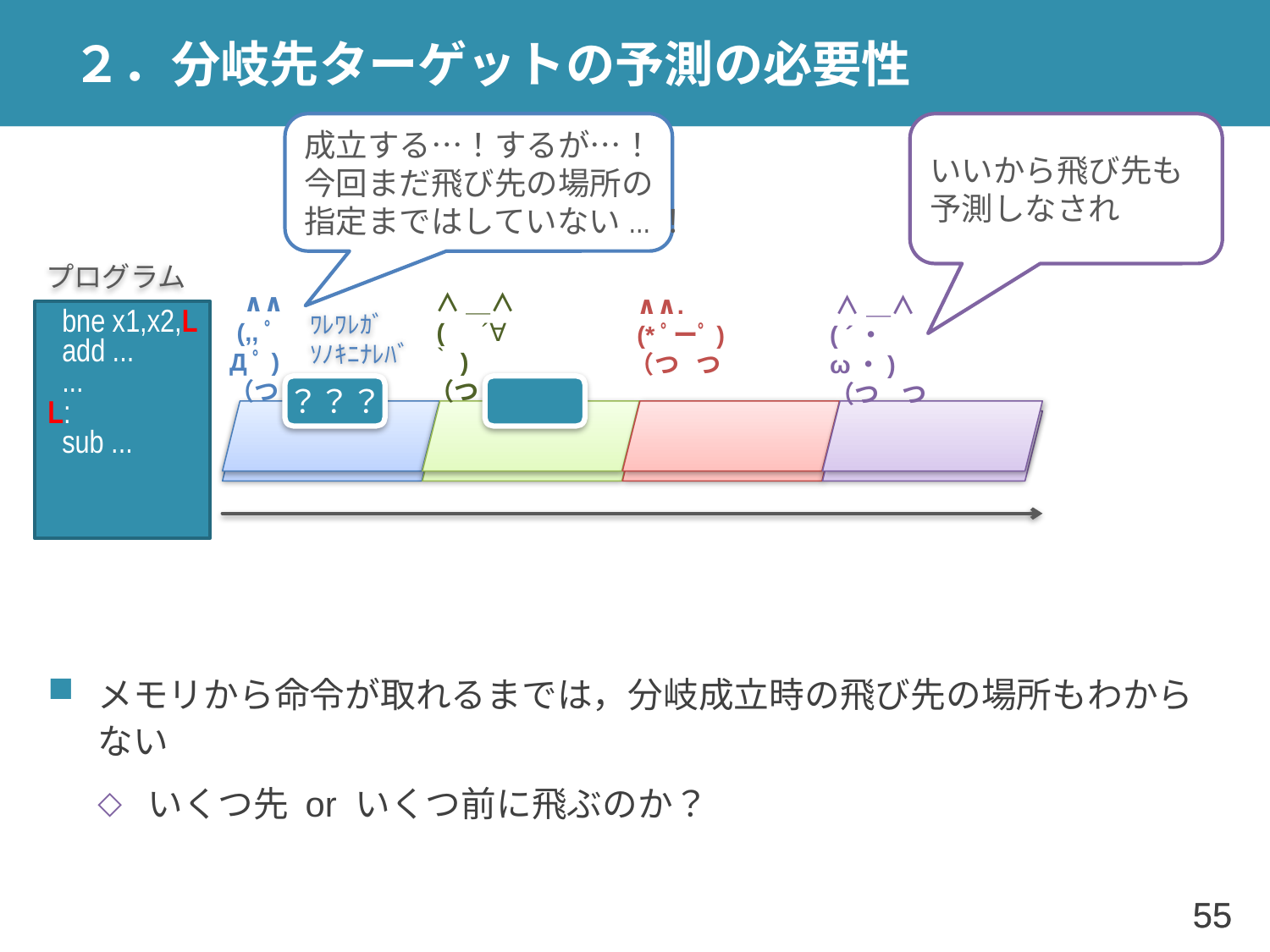

# ２．分岐先ターゲットの予測の必要性
いいから飛び先も
予測しなされ
成立する…！するが…！
今回まだ飛び先の場所の
指定まではしていない...！
プログラム
  ∧∧
 (,,ﾟДﾟ)
（つ   つ
 ∧＿∧
 (　´∀｀)
（つ    つ
 ∧∧.
 (*ﾟーﾟ)（つ   つ
 ∧＿∧
( ´・ω・)（つ    つ
  bne x1,x2,L
  add ...
  ...
L:
  sub ...
ﾜﾚﾜﾚｶﾞ
ｿﾉｷﾆﾅﾚﾊﾞ
？？？

メモリから命令が取れるまでは，分岐成立時の飛び先の場所もわからない
いくつ先 or いくつ前に飛ぶのか？